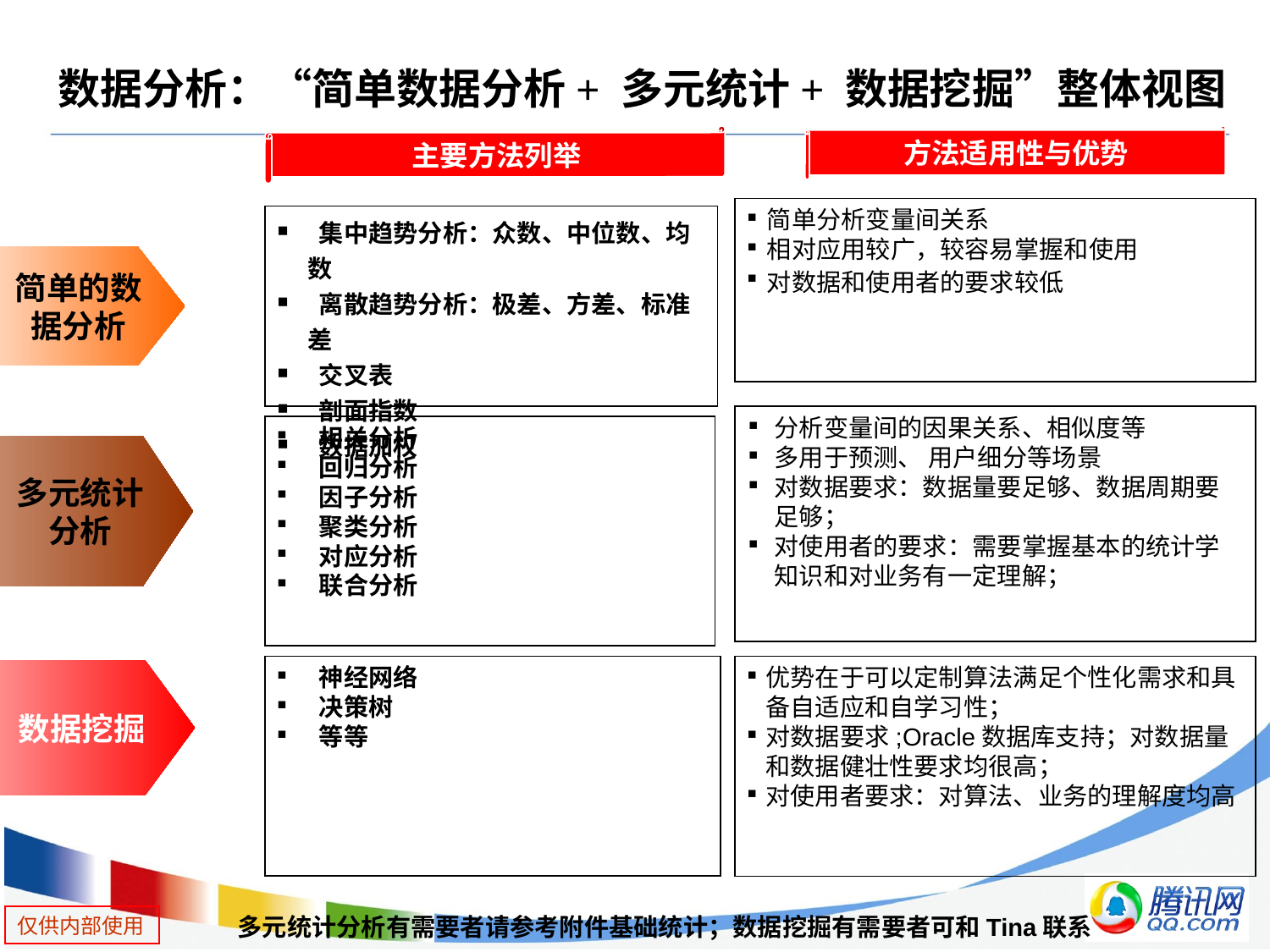

# 数据分析：“简单数据分析+ 多元统计+ 数据挖掘”整体视图
主要方法列举
方法适用性与优势
简单分析变量间关系
相对应用较广，较容易掌握和使用
对数据和使用者的要求较低

 集中趋势分析：众数、中位数、均数
 离散趋势分析：极差、方差、标准差
 交叉表
 剖面指数
 数据加权

简单的数据分析

分析变量间的因果关系、相似度等
多用于预测、 用户细分等场景
对数据要求：数据量要足够、数据周期要足够；
对使用者的要求：需要掌握基本的统计学知识和对业务有一定理解；
 相关分析
 回归分析
 因子分析
 聚类分析
 对应分析
 联合分析
多元统计分析
 神经网络
 决策树
 等等
优势在于可以定制算法满足个性化需求和具备自适应和自学习性；
对数据要求;Oracle数据库支持；对数据量和数据健壮性要求均很高；
对使用者要求：对算法、业务的理解度均高
数据挖掘
多元统计分析有需要者请参考附件基础统计；数据挖掘有需要者可和Tina联系